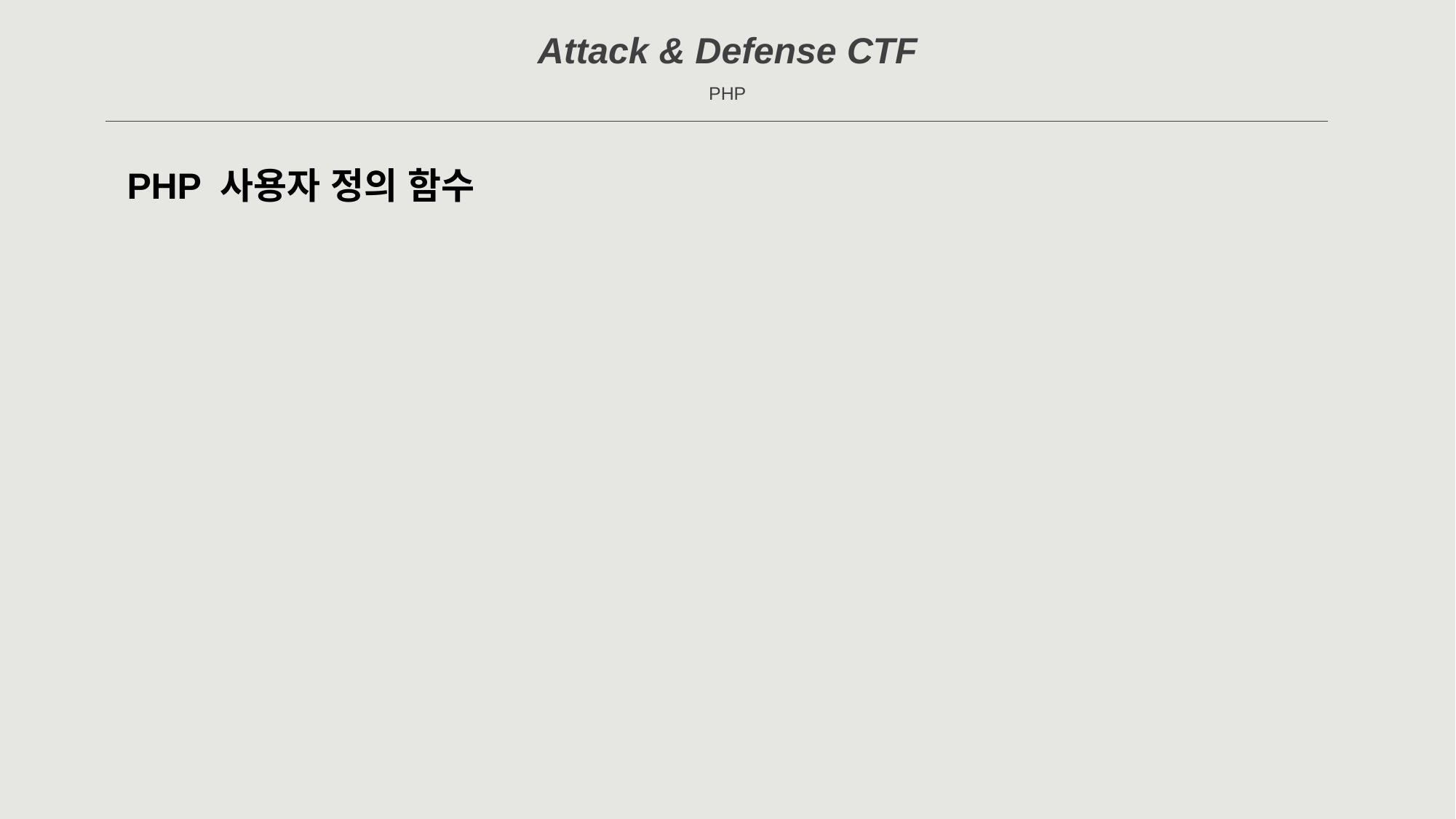

Attack & Defense CTF
PHP
PHP 사용자 정의 함수